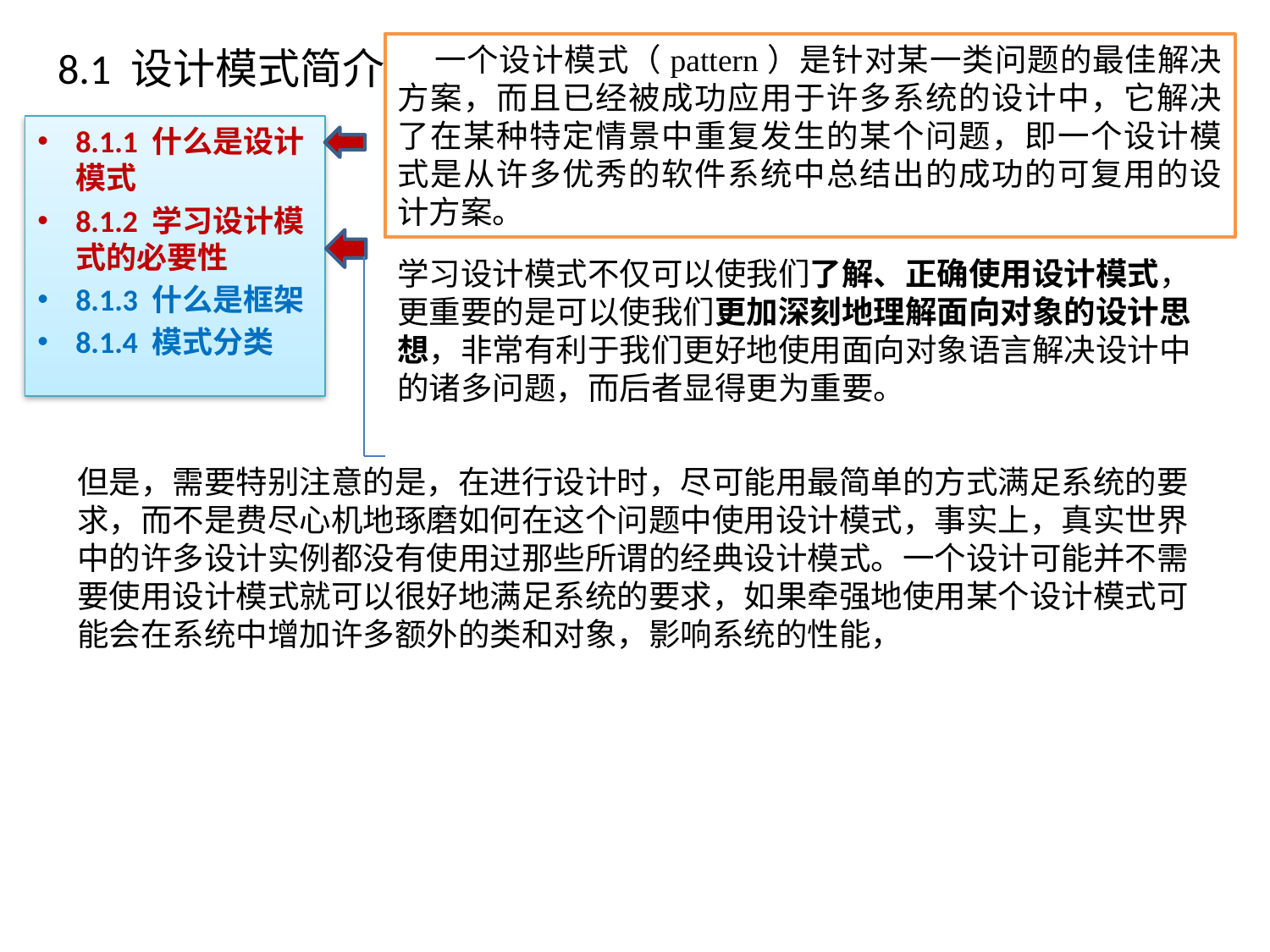

# 8.1 设计模式简介
一个设计模式（pattern）是针对某一类问题的最佳解决方案，而且已经被成功应用于许多系统的设计中，它解决了在某种特定情景中重复发生的某个问题，即一个设计模式是从许多优秀的软件系统中总结出的成功的可复用的设计方案。
8.1.1 什么是设计模式
8.1.2 学习设计模式的必要性
8.1.3 什么是框架
8.1.4 模式分类

学习设计模式不仅可以使我们了解、正确使用设计模式，更重要的是可以使我们更加深刻地理解面向对象的设计思想，非常有利于我们更好地使用面向对象语言解决设计中的诸多问题，而后者显得更为重要。
但是，需要特别注意的是，在进行设计时，尽可能用最简单的方式满足系统的要求，而不是费尽心机地琢磨如何在这个问题中使用设计模式，事实上，真实世界中的许多设计实例都没有使用过那些所谓的经典设计模式。一个设计可能并不需要使用设计模式就可以很好地满足系统的要求，如果牵强地使用某个设计模式可能会在系统中增加许多额外的类和对象，影响系统的性能，